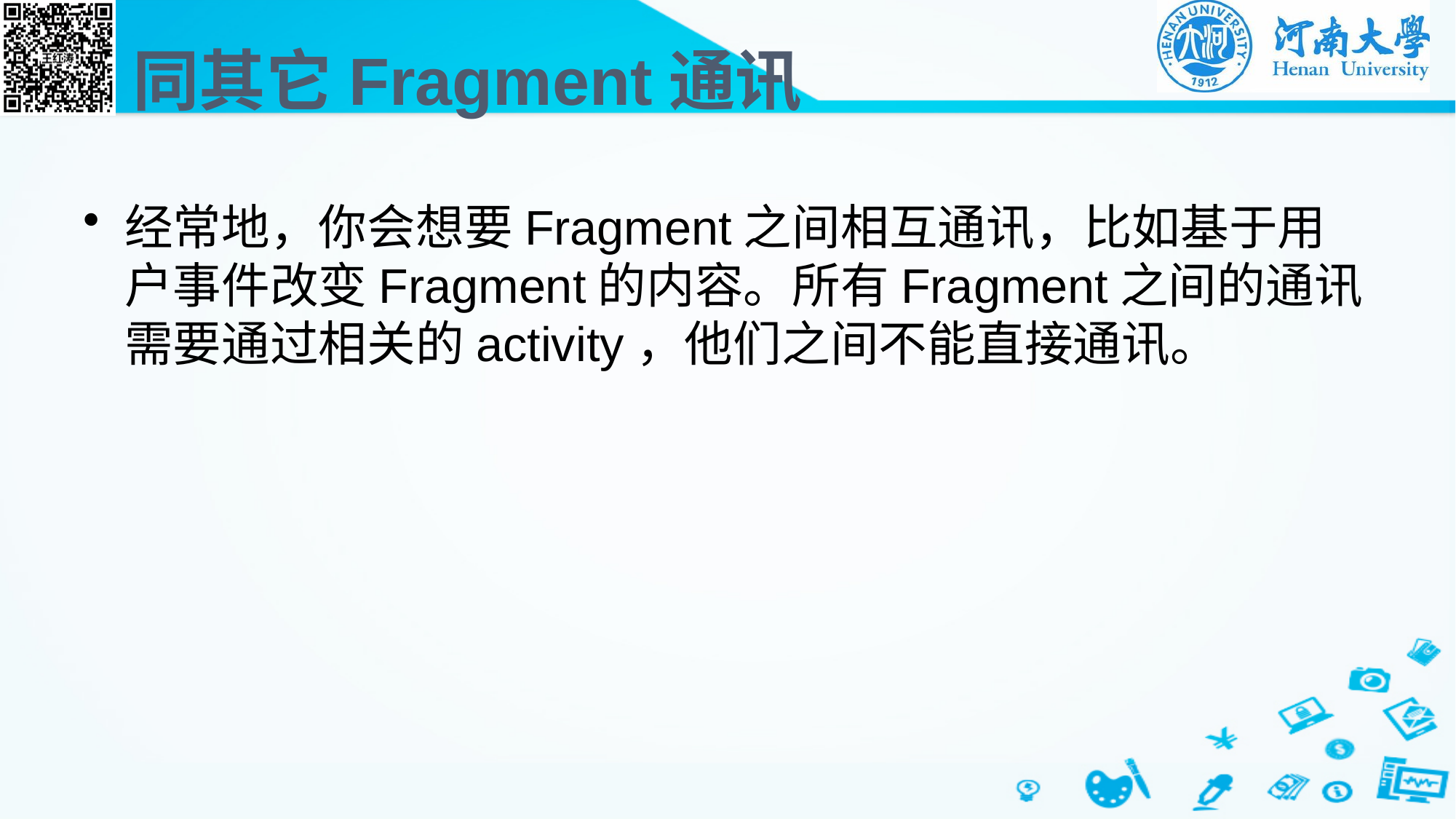

# 同其它Fragment通讯
经常地，你会想要Fragment之间相互通讯，比如基于用户事件改变Fragment的内容。所有Fragment之间的通讯需要通过相关的activity，他们之间不能直接通讯。